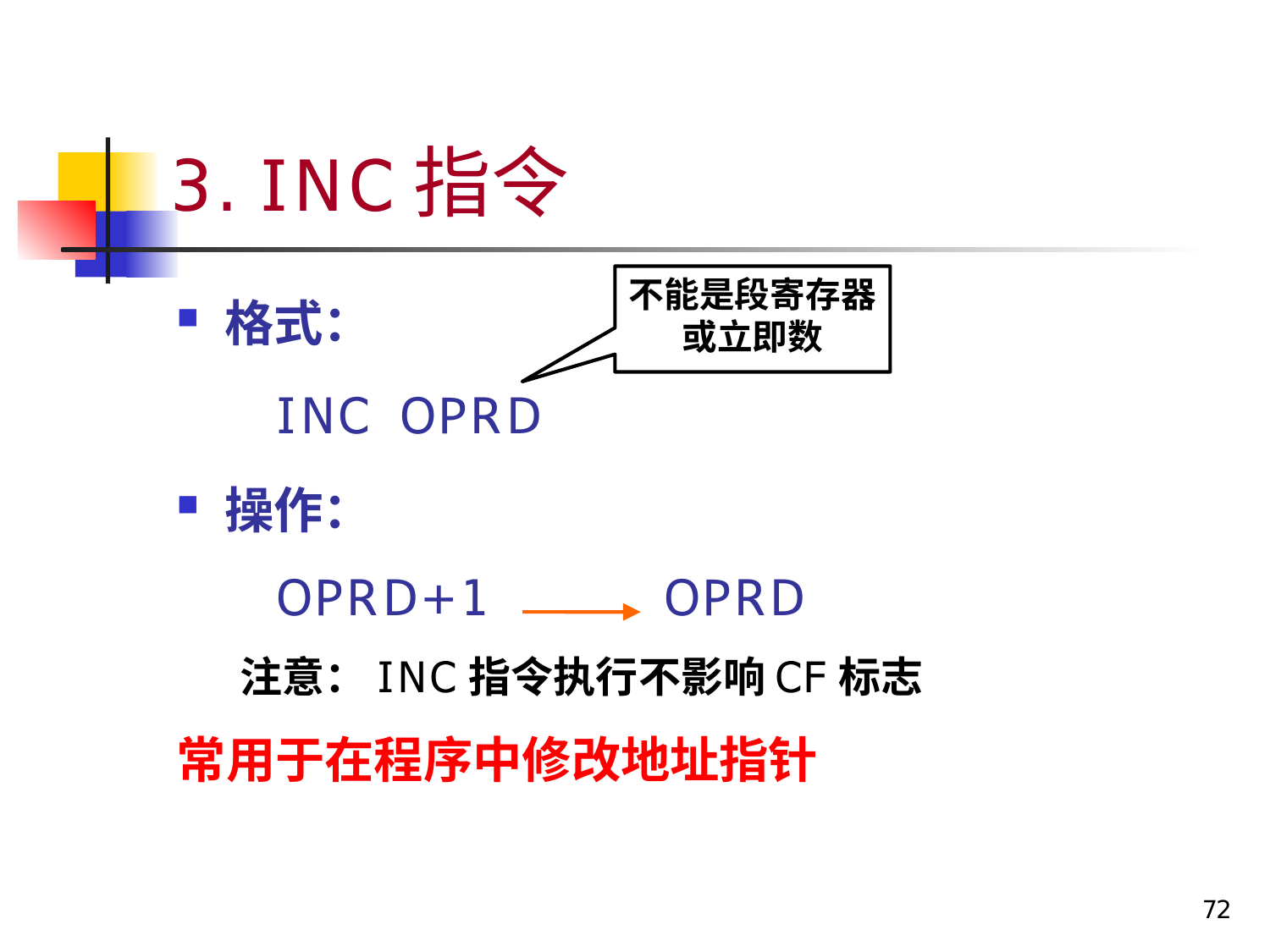

# 3. INC指令
不能是段寄存器或立即数
格式：
       INC  OPRD
操作：
       OPRD+1            OPRD
注意：INC指令执行不影响CF标志
常用于在程序中修改地址指针

72